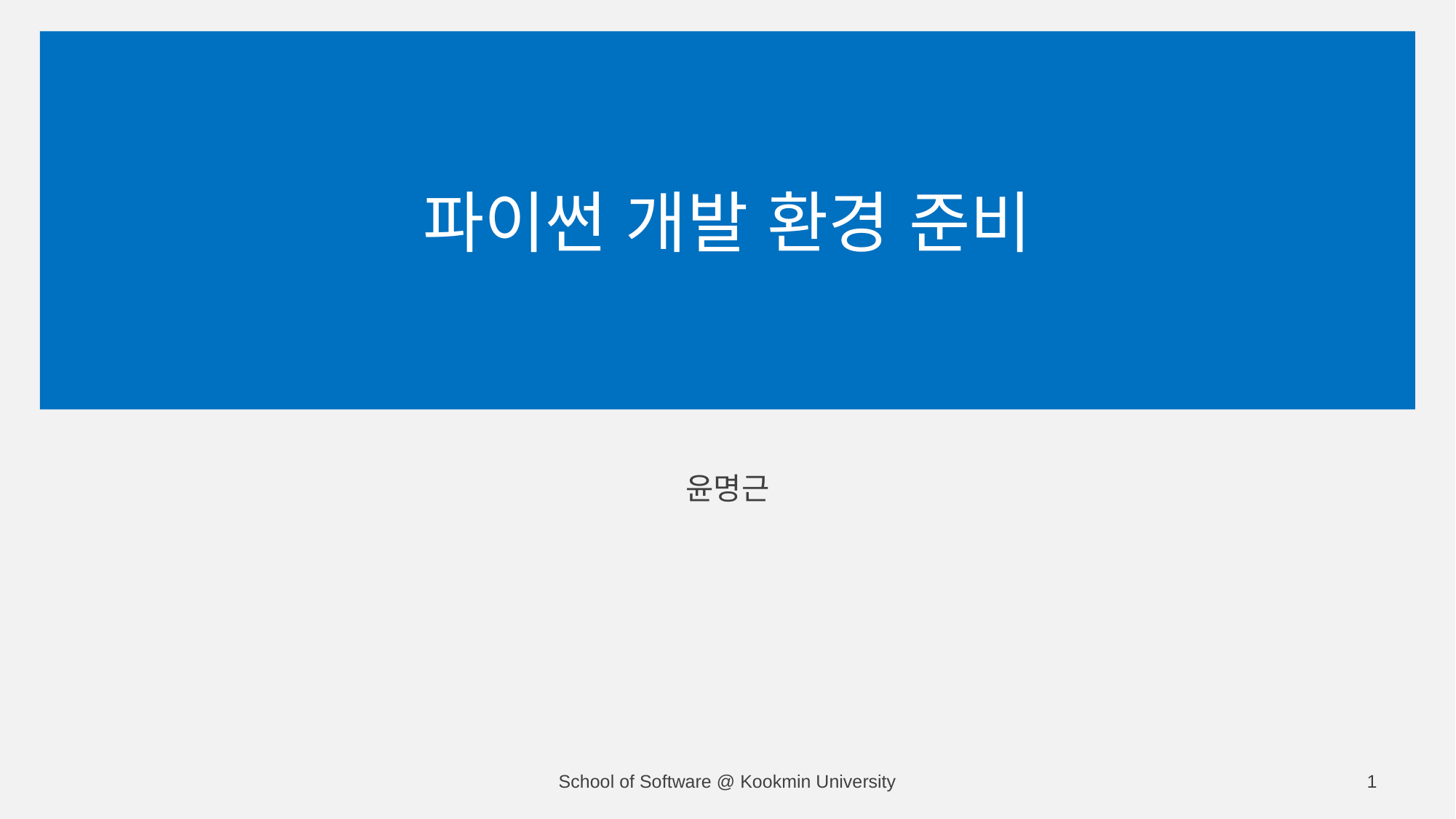

# 파이썬 개발 환경 준비
윤명근
School of Software @ Kookmin University
1